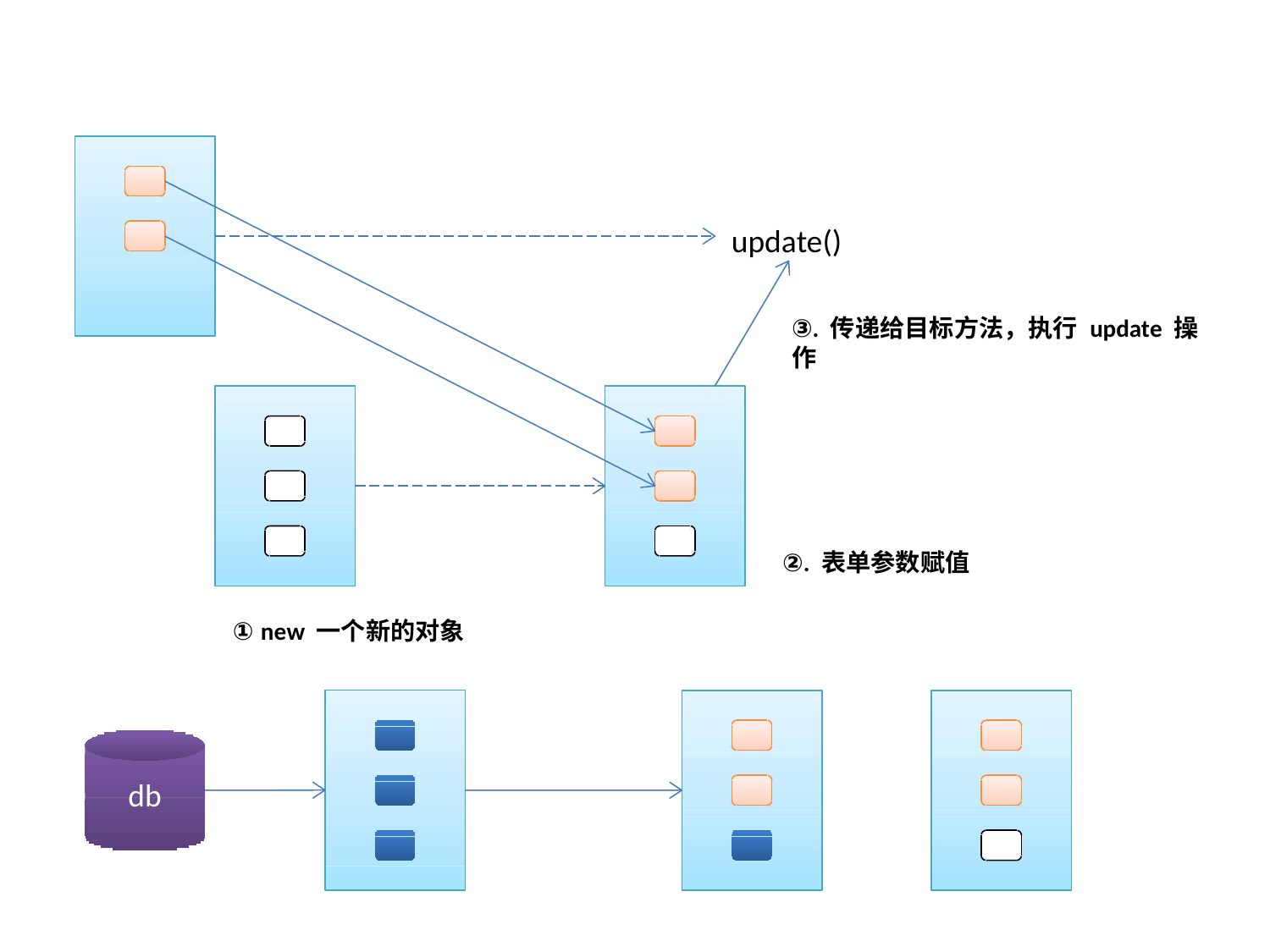

update()

③. 传递给目标方法，执行 update 操作

②. 表单参数赋值

① new 一个新的对象

db